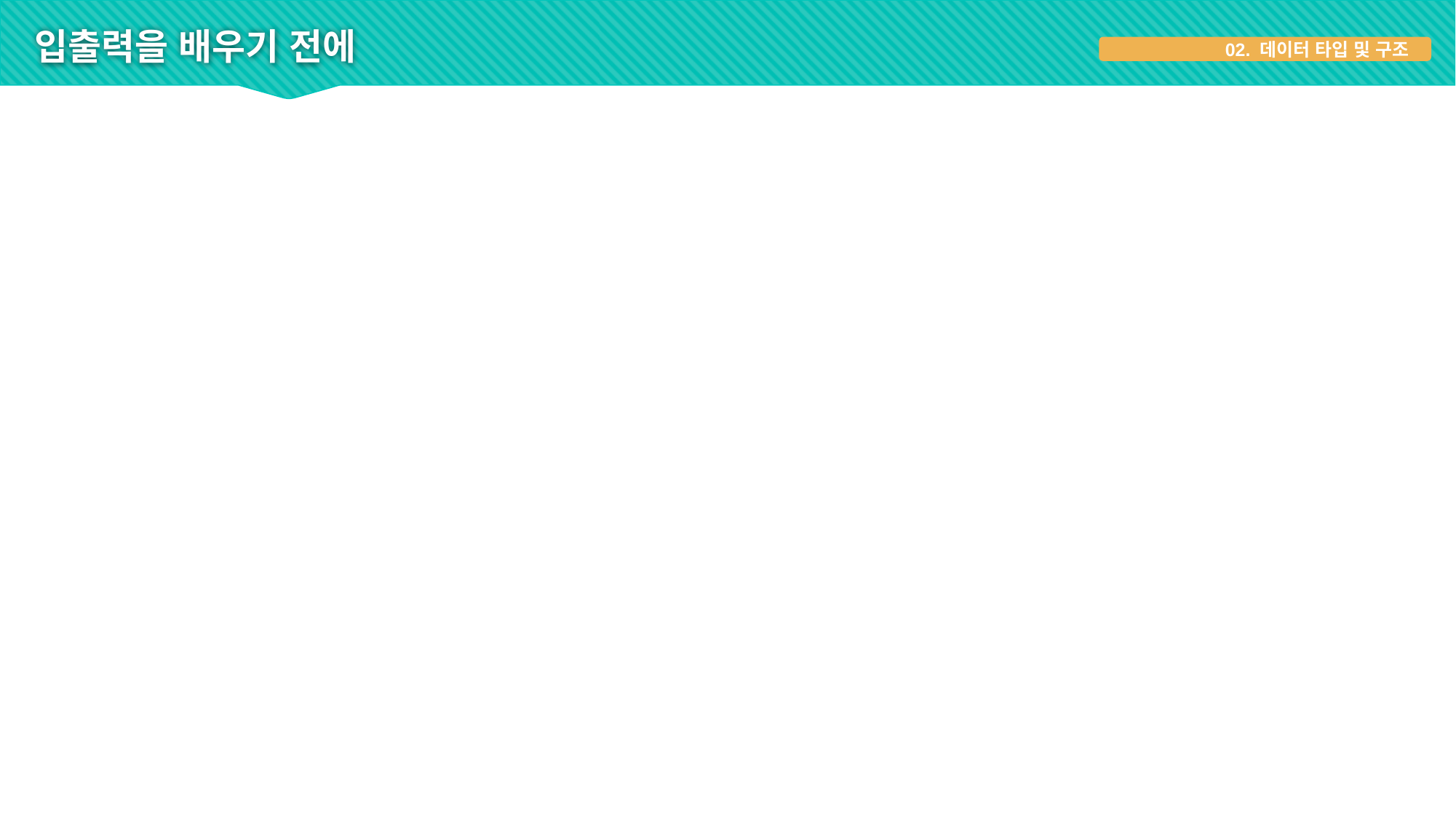

# 입출력을 배우기 전에
02. 데이터 타입 및 구조